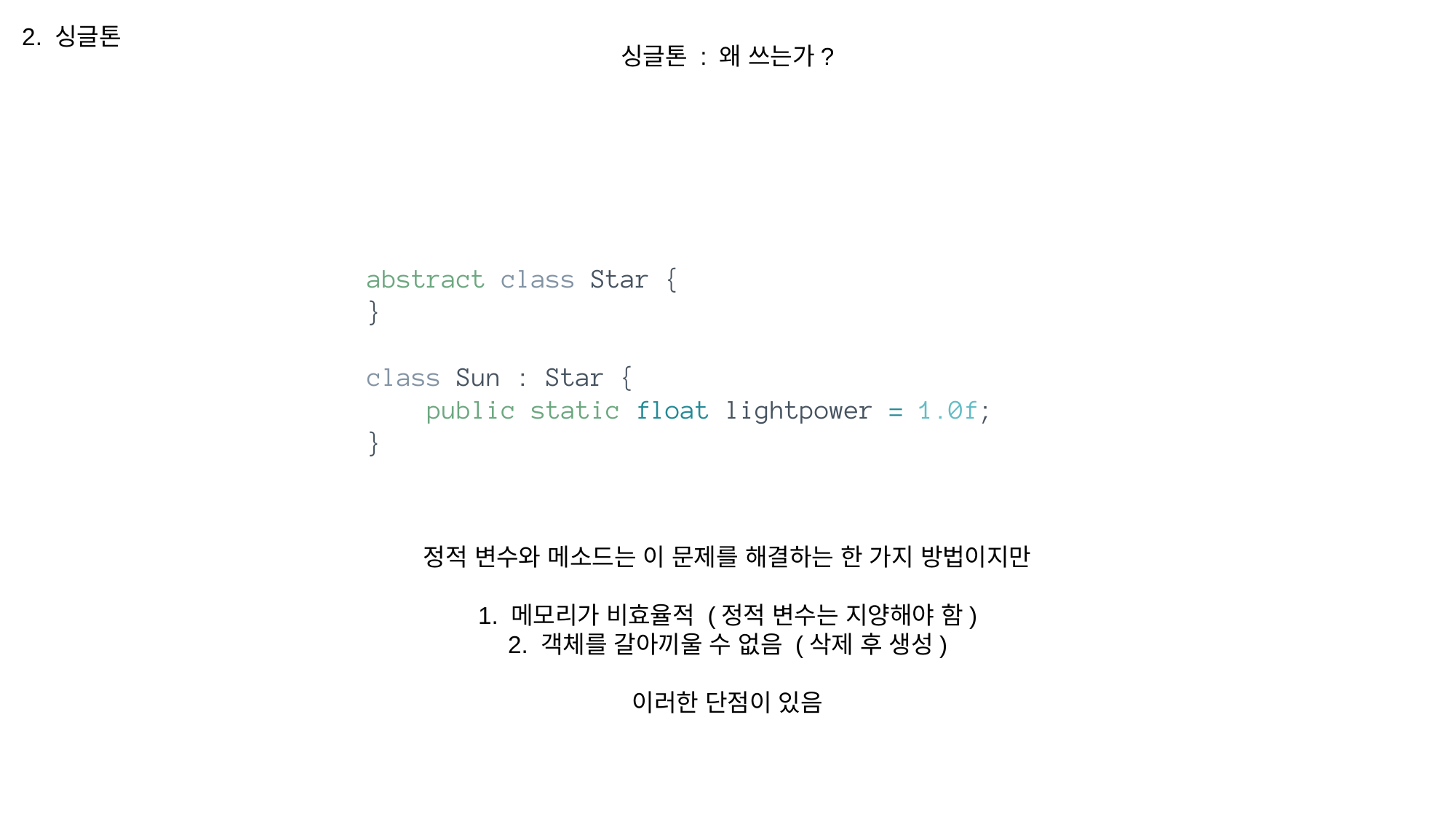

2. 싱글톤
싱글톤 : 왜 쓰는가?
abstract class Star {
}
class Sun : Star {
    public static float lightpower = 1.0f;
}
정적 변수와 메소드는 이 문제를 해결하는 한 가지 방법이지만

1. 메모리가 비효율적 (정적 변수는 지양해야 함)
2. 객체를 갈아끼울 수 없음 (삭제 후 생성)

이러한 단점이 있음